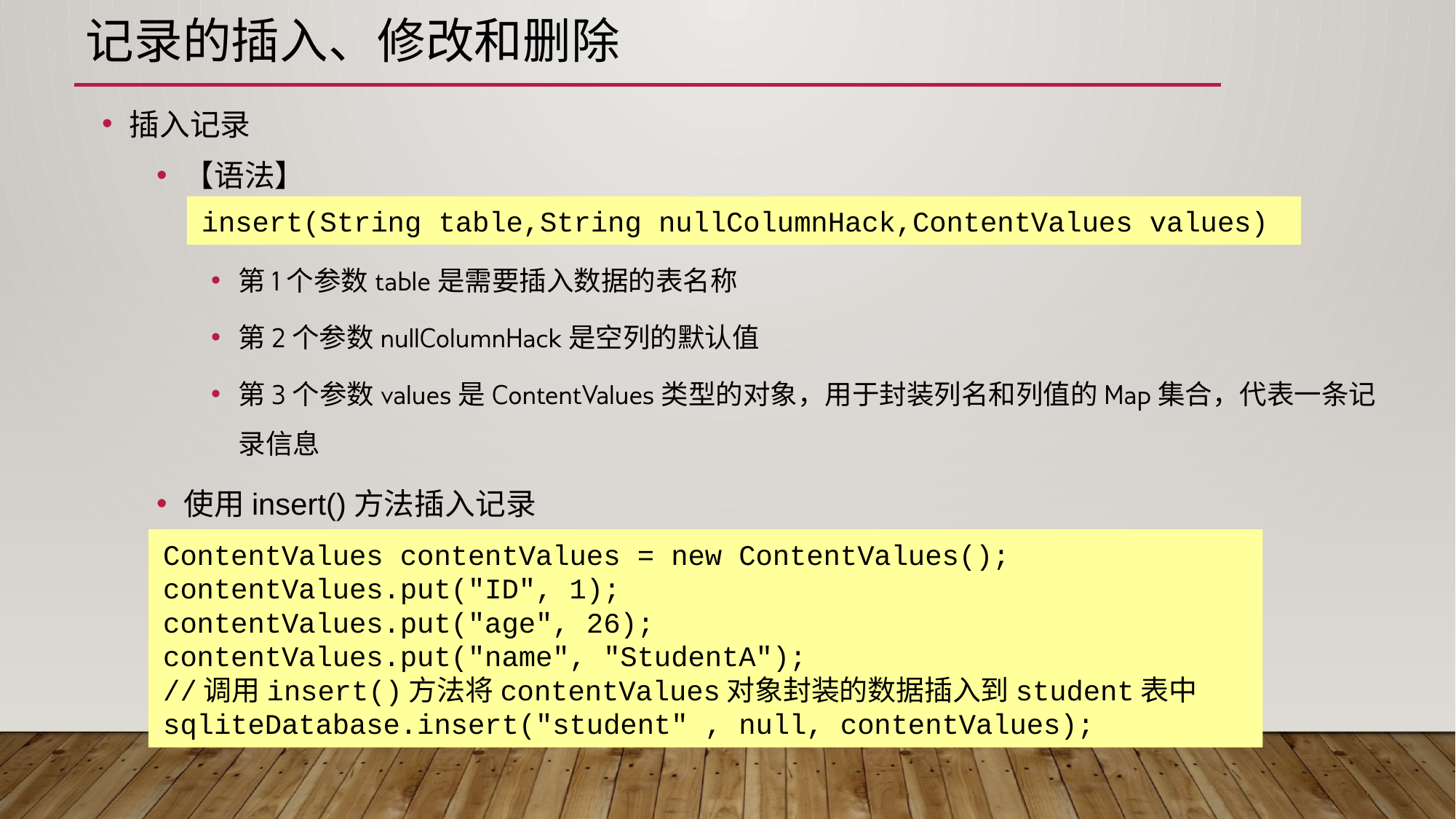

# 记录的插入、修改和删除
插入记录
【语法】

第1个参数table是需要插入数据的表名称
第2个参数nullColumnHack是空列的默认值
第3个参数values是ContentValues类型的对象，用于封装列名和列值的Map集合，代表一条记录信息
使用insert()方法插入记录
insert(String table,String nullColumnHack,ContentValues values)
ContentValues contentValues = new ContentValues();
contentValues.put("ID", 1);
contentValues.put("age", 26);
contentValues.put("name", "StudentA");
//调用insert()方法将contentValues对象封装的数据插入到student表中
sqliteDatabase.insert("student" , null, contentValues);